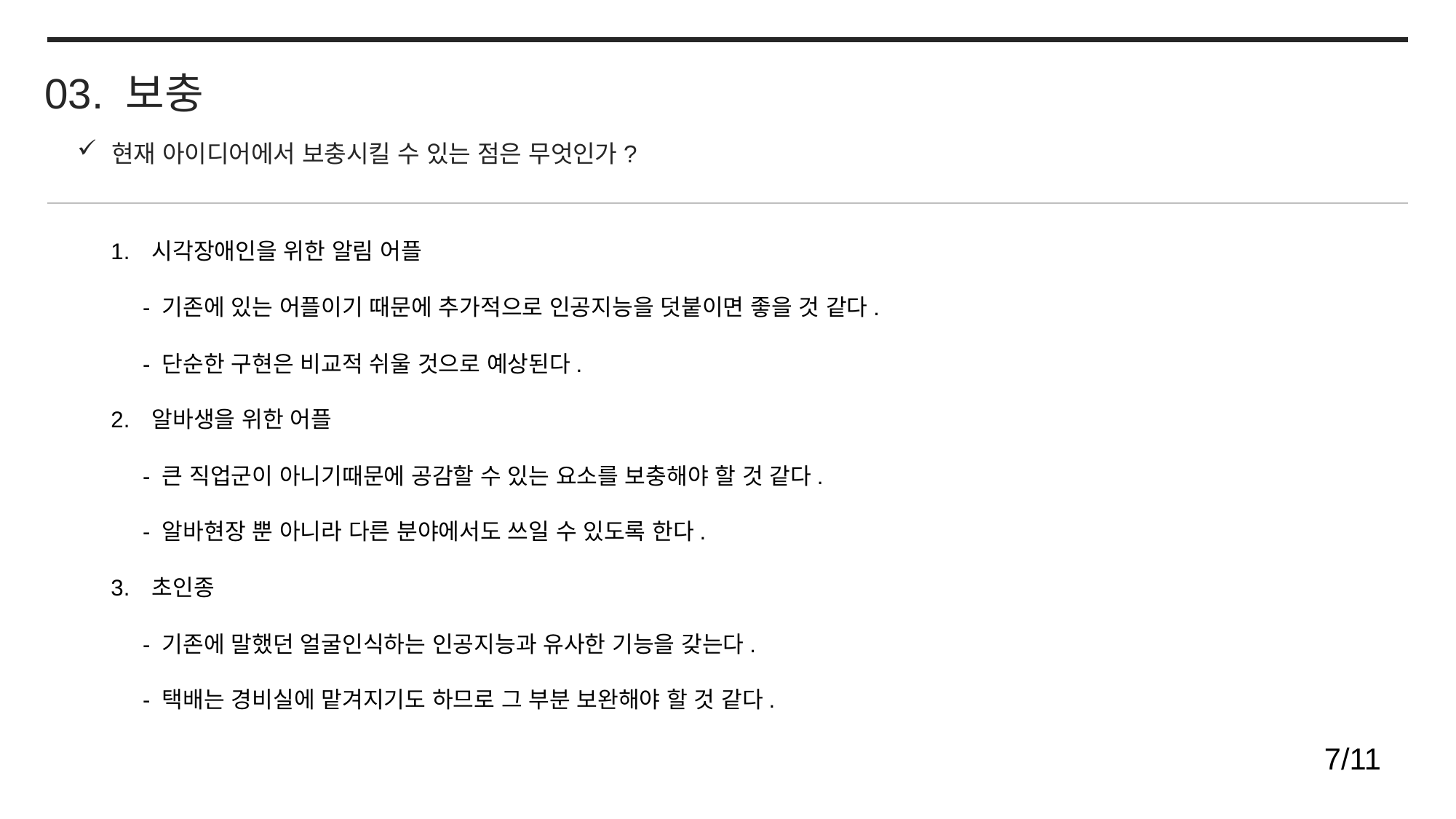

03. 보충
현재 아이디어에서 보충시킬 수 있는 점은 무엇인가?
시각장애인을 위한 알림 어플
     - 기존에 있는 어플이기 때문에 추가적으로 인공지능을 덧붙이면 좋을 것 같다.
     - 단순한 구현은 비교적 쉬울 것으로 예상된다.
알바생을 위한 어플
     - 큰 직업군이 아니기때문에 공감할 수 있는 요소를 보충해야 할 것 같다.
     - 알바현장 뿐 아니라 다른 분야에서도 쓰일 수 있도록 한다.
초인종
     - 기존에 말했던 얼굴인식하는 인공지능과 유사한 기능을 갖는다.
     - 택배는 경비실에 맡겨지기도 하므로 그 부분 보완해야 할 것 같다.
7/11